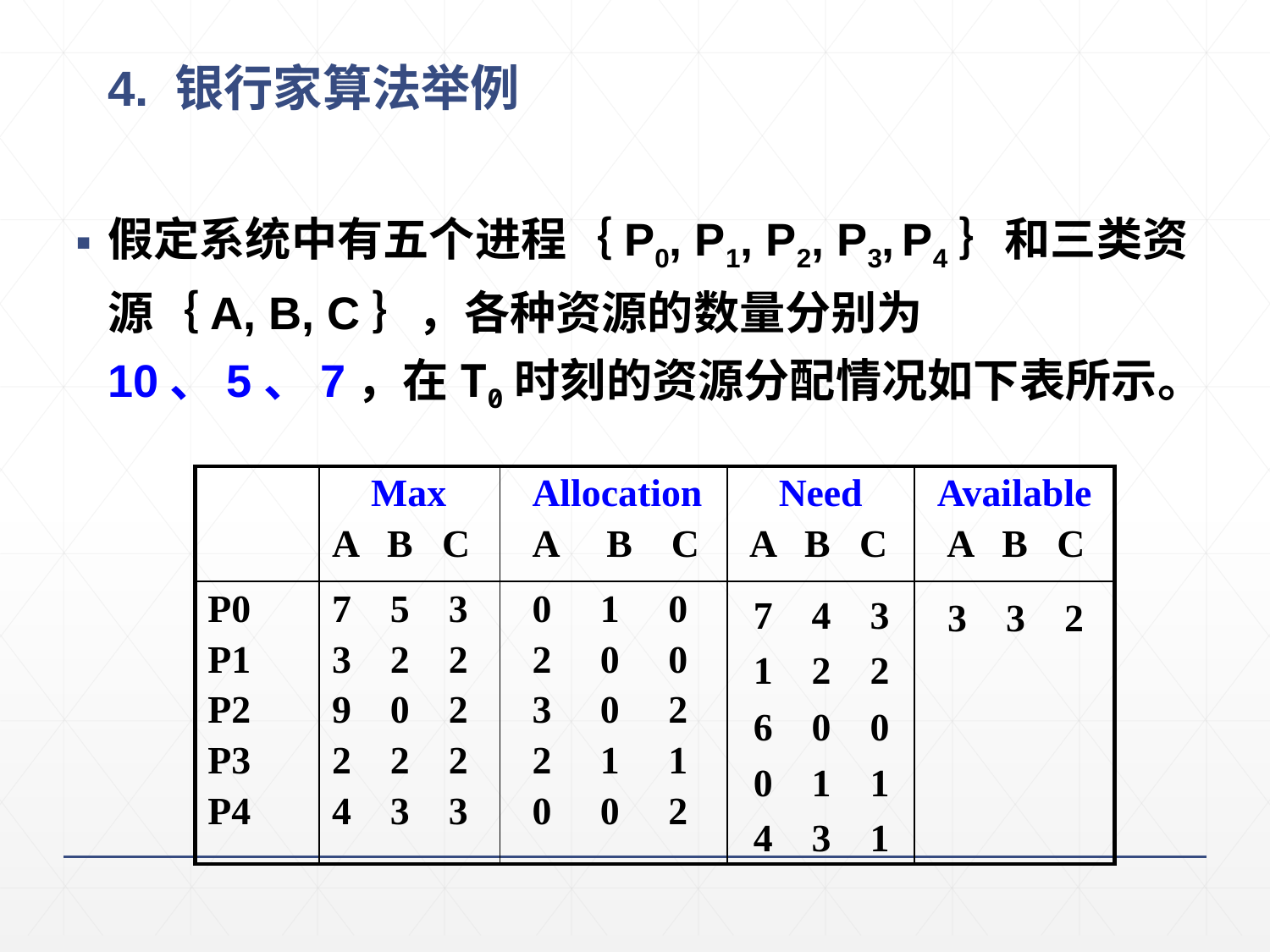

165
# 4. 银行家算法举例
假定系统中有五个进程｛P0, P1, P2, P3, P4｝和三类资源｛A, B, C｝，各种资源的数量分别为10、5、7，在T0时刻的资源分配情况如下表所示。
|  | Max A B C | Allocation A B C | Need A B C | Available A B C |
| --- | --- | --- | --- | --- |
| P0 P1 P2 P3 P4 | 7 5 3 3 2 2 9 0 2 2 2 2 4 3 3 | 0 1 0 2 0 0 3 0 2 2 1 1 0 0 2 |  |  |
7    4    3
1    2    2
6    0    0
0    1    1
4    3    1
3    3    2